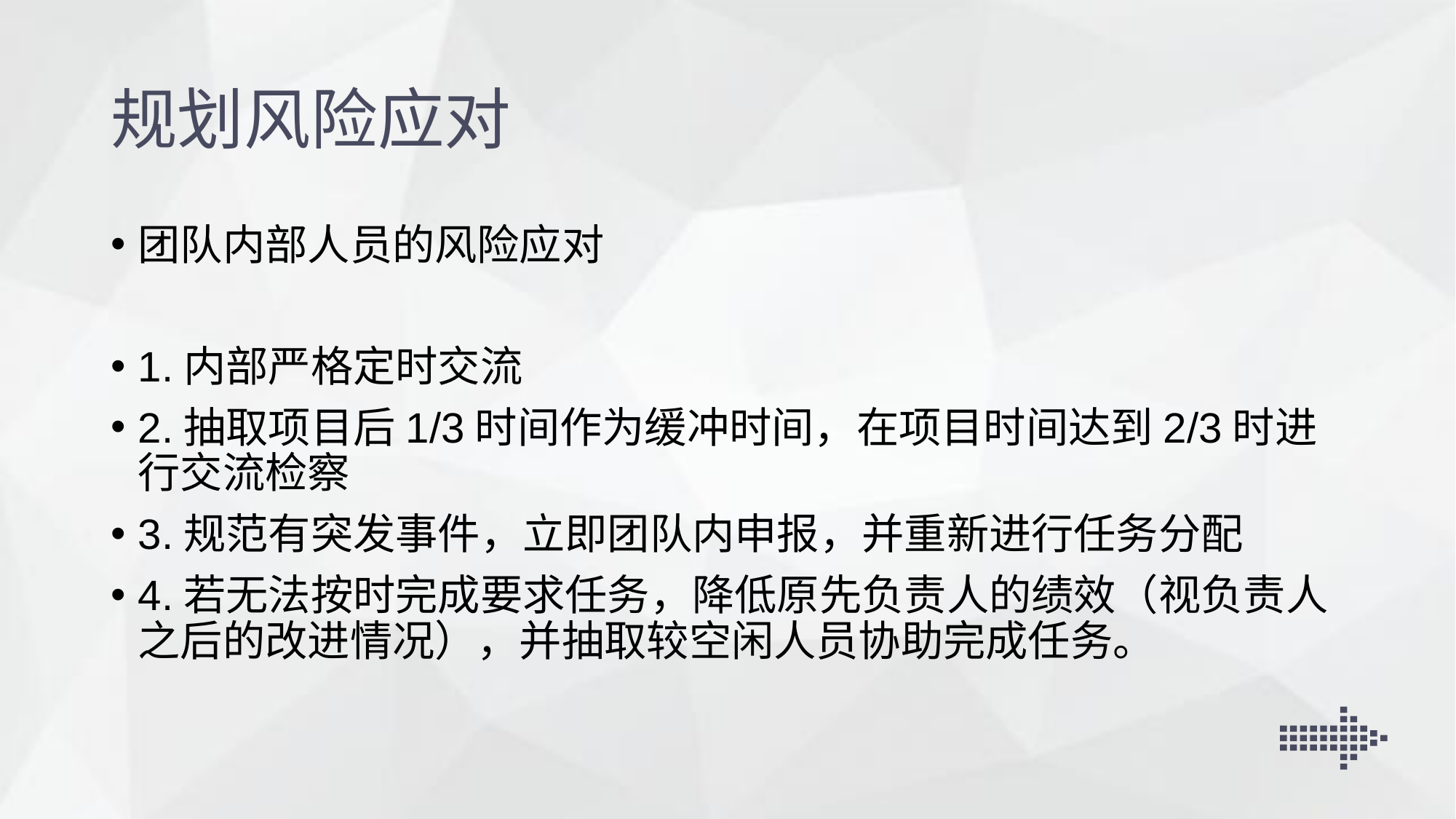

规划风险应对
团队内部人员的风险应对

1.内部严格定时交流
2.抽取项目后1/3时间作为缓冲时间，在项目时间达到2/3时进行交流检察
3.规范有突发事件，立即团队内申报，并重新进行任务分配
4.若无法按时完成要求任务，降低原先负责人的绩效（视负责人之后的改进情况），并抽取较空闲人员协助完成任务。